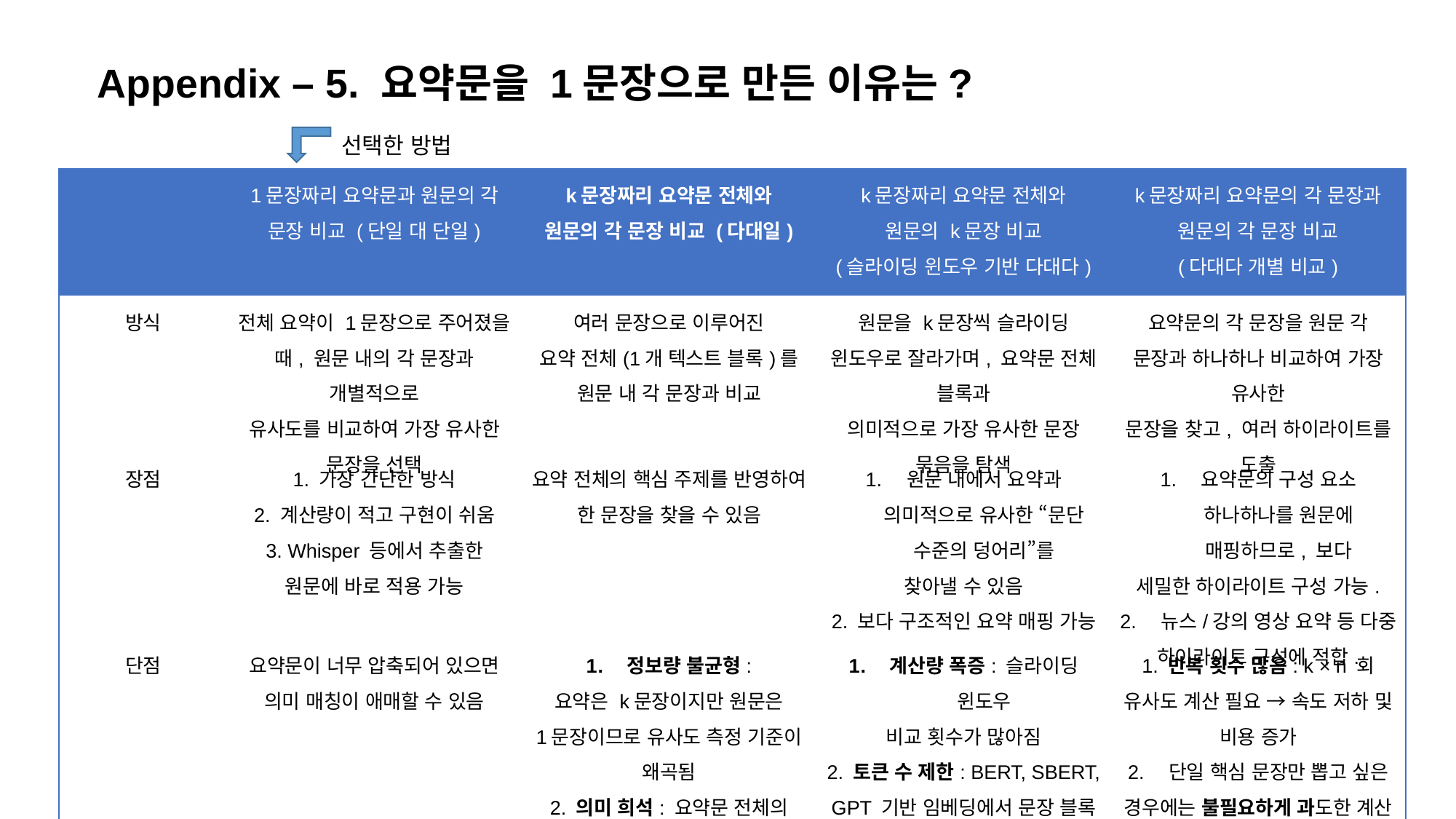

Appendix – 5. 요약문을 1문장으로 만든 이유는?
선택한 방법

|  | 1문장짜리 요약문과 원문의 각 문장 비교 (단일 대 단일) | k문장짜리 요약문 전체와 원문의 각 문장 비교 (다대일) | k문장짜리 요약문 전체와 원문의 k문장 비교 (슬라이딩 윈도우 기반 다대다) | k문장짜리 요약문의 각 문장과 원문의 각 문장 비교 (다대다 개별 비교) |
| --- | --- | --- | --- | --- |
| 방식 | 전체 요약이 1문장으로 주어졌을 때, 원문 내의 각 문장과 개별적으로 유사도를 비교하여 가장 유사한 문장을 선택 | 여러 문장으로 이루어진 요약 전체(1개 텍스트 블록)를 원문 내 각 문장과 비교 | 원문을 k문장씩 슬라이딩 윈도우로 잘라가며, 요약문 전체 블록과 의미적으로 가장 유사한 문장 묶음을 탐색 | 요약문의 각 문장을 원문 각 문장과 하나하나 비교하여 가장 유사한 문장을 찾고, 여러 하이라이트를 도출 |
| 장점 | 1. 가장 간단한 방식 2. 계산량이 적고 구현이 쉬움 3. Whisper 등에서 추출한 원문에 바로 적용 가능 | 요약 전체의 핵심 주제를 반영하여 한 문장을 찾을 수 있음 | 원문 내에서 요약과 의미적으로 유사한 “문단 수준의 덩어리”를 찾아낼 수 있음 2. 보다 구조적인 요약 매핑 가능 | 요약문의 구성 요소 하나하나를 원문에 매핑하므로, 보다 세밀한 하이라이트 구성 가능. 뉴스/강의 영상 요약 등 다중 하이라이트 구성에 적합. |
| 단점 | 요약문이 너무 압축되어 있으면 의미 매칭이 애매할 수 있음 | 정보량 불균형: 요약은 k문장이지만 원문은 1문장이므로 유사도 측정 기준이 왜곡됨 2. 의미 희석: 요약문 전체의 의미가 한 문장에 잘 매핑되지 않음 3. 문장 레벨로 하이라이트 구간을 추출하기 어려움 | 계산량 폭증: 슬라이딩 윈도우 비교 횟수가 많아짐 2. 토큰 수 제한: BERT, SBERT, GPT 기반 임베딩에서 문장 블록 길이에 따라 추론 불가능할 수 있음 3. 임베딩 비교 시 batch 구성과 padding 고려 필요 | 1. 반복 횟수 많음: k × n 회 유사도 계산 필요 → 속도 저하 및 비용 증가 단일 핵심 문장만 뽑고 싶은 경우에는 불필요하게 과도한 계산 중복 또는 과도한 하이라이트 발생 가능성 있음. |